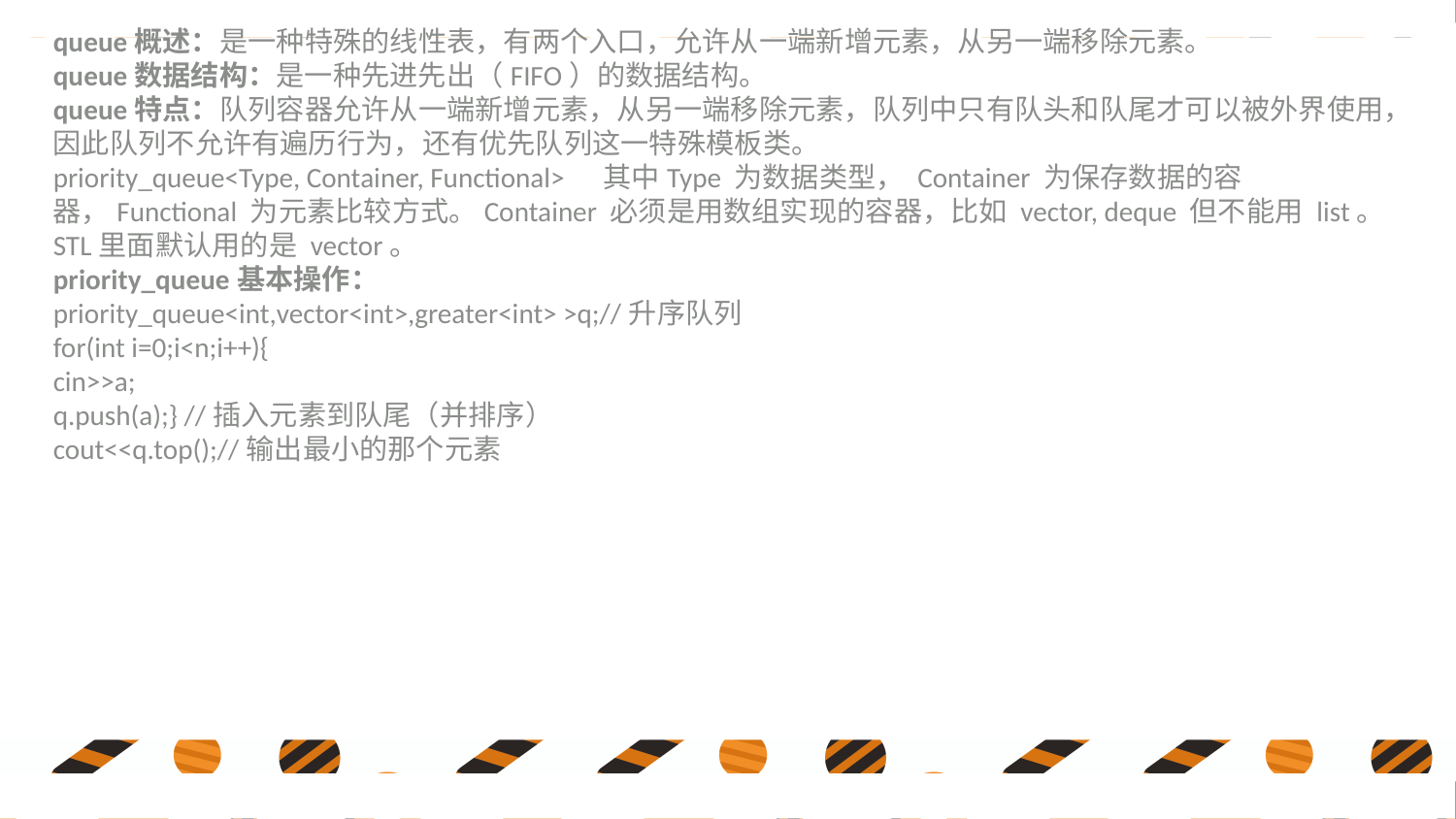

queue概述：是一种特殊的线性表，有两个入口，允许从一端新增元素，从另一端移除元素。
queue数据结构：是一种先进先出（FIFO）的数据结构。
queue特点：队列容器允许从一端新增元素，从另一端移除元素，队列中只有队头和队尾才可以被外界使用，因此队列不允许有遍历行为，还有优先队列这一特殊模板类。
priority_queue<Type, Container, Functional>     其中Type 为数据类型， Container 为保存数据的容器，Functional 为元素比较方式。Container 必须是用数组实现的容器，比如 vector, deque 但不能用 list。STL里面默认用的是 vector。
priority_queue基本操作：
priority_queue<int,vector<int>,greater<int> >q;//升序队列
for(int i=0;i<n;i++){
cin>>a;
q.push(a);} //插入元素到队尾（并排序）
cout<<q.top();//输出最小的那个元素